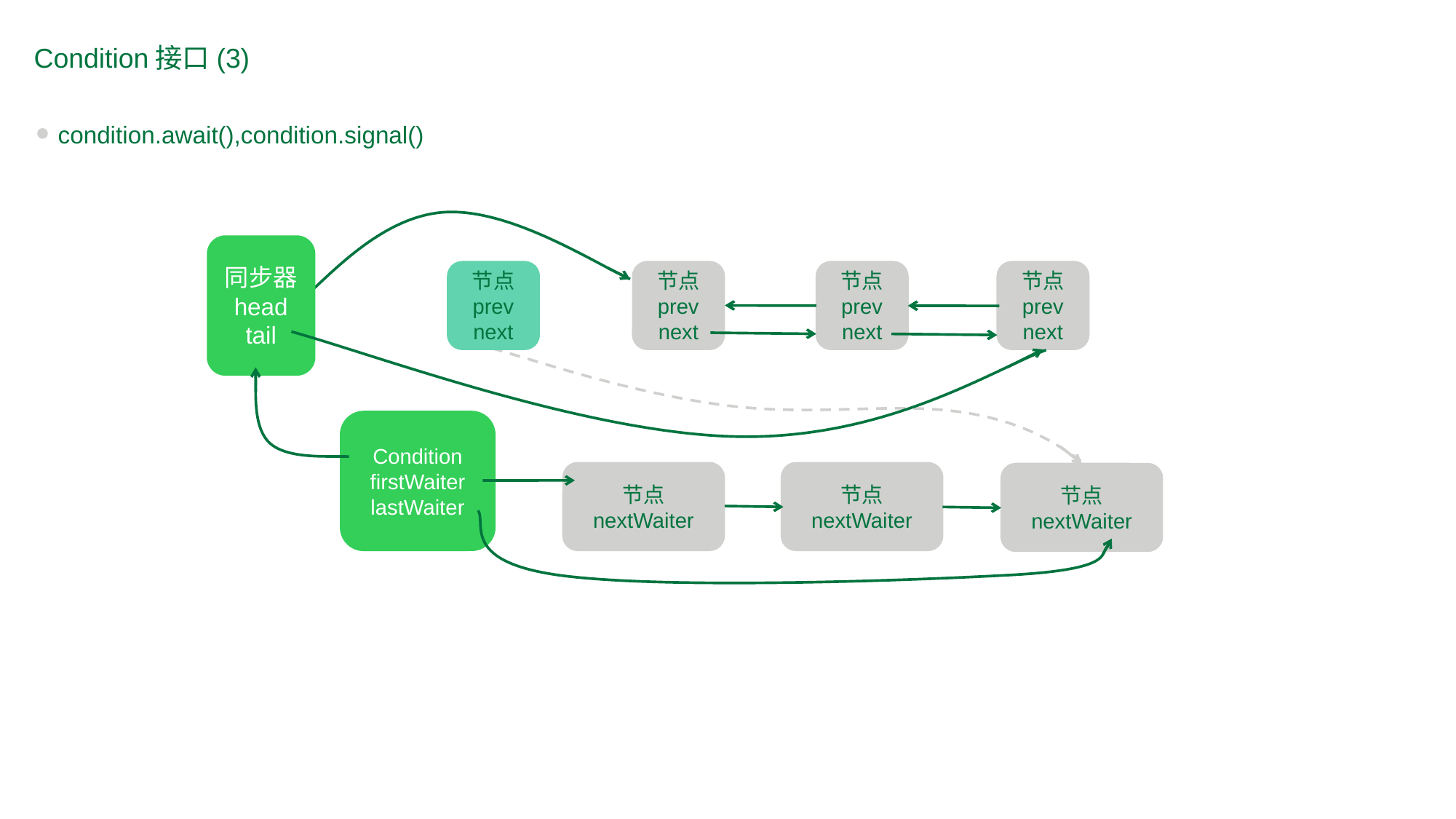

Condition接口(3)

condition.await(),condition.signal()

同步器
head
tail
节点
prev
next
节点
prev
next
节点
prev
next
节点
prev
next

Condition
firstWaiter
lastWaiter
节点
nextWaiter
节点
nextWaiter
节点
nextWaiter